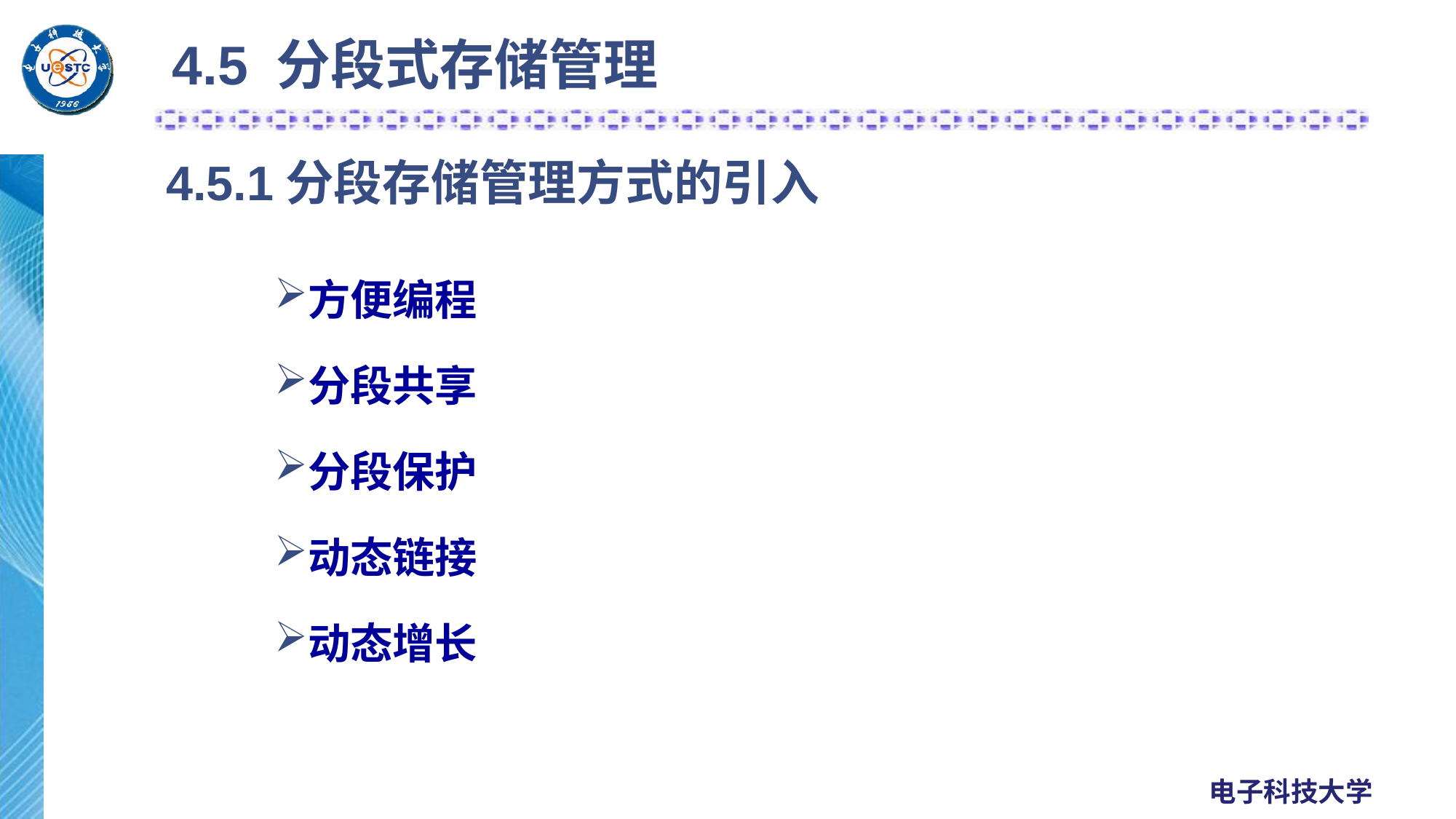

4.5 分段式存储管理
# 4.5.1分段存储管理方式的引入
方便编程
分段共享
分段保护
动态链接
动态增长